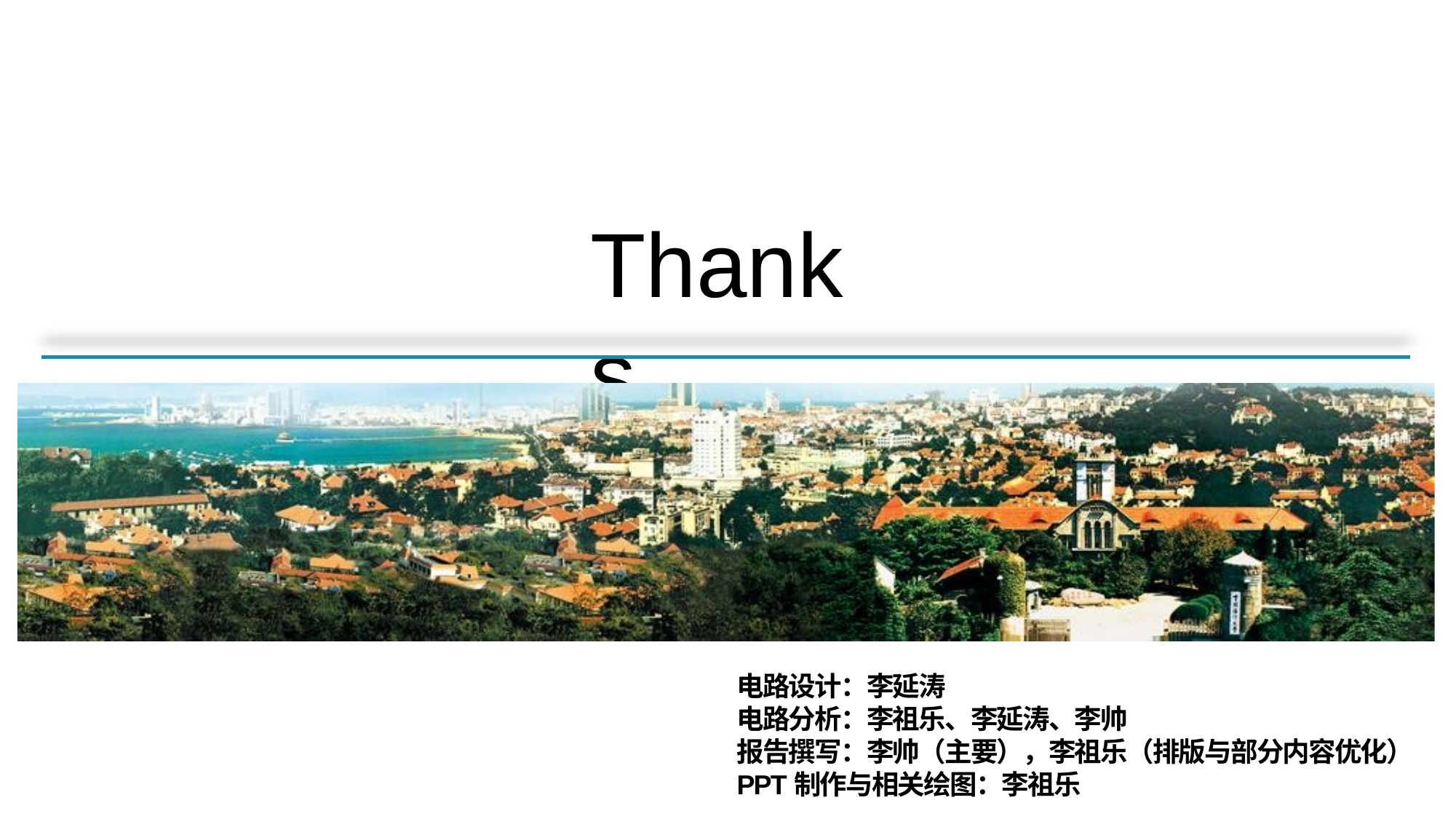

Thanks

电路设计：李延涛
电路分析：李祖乐、李延涛、李帅
报告撰写：李帅（主要），李祖乐（排版与部分内容优化）
PPT制作与相关绘图：李祖乐